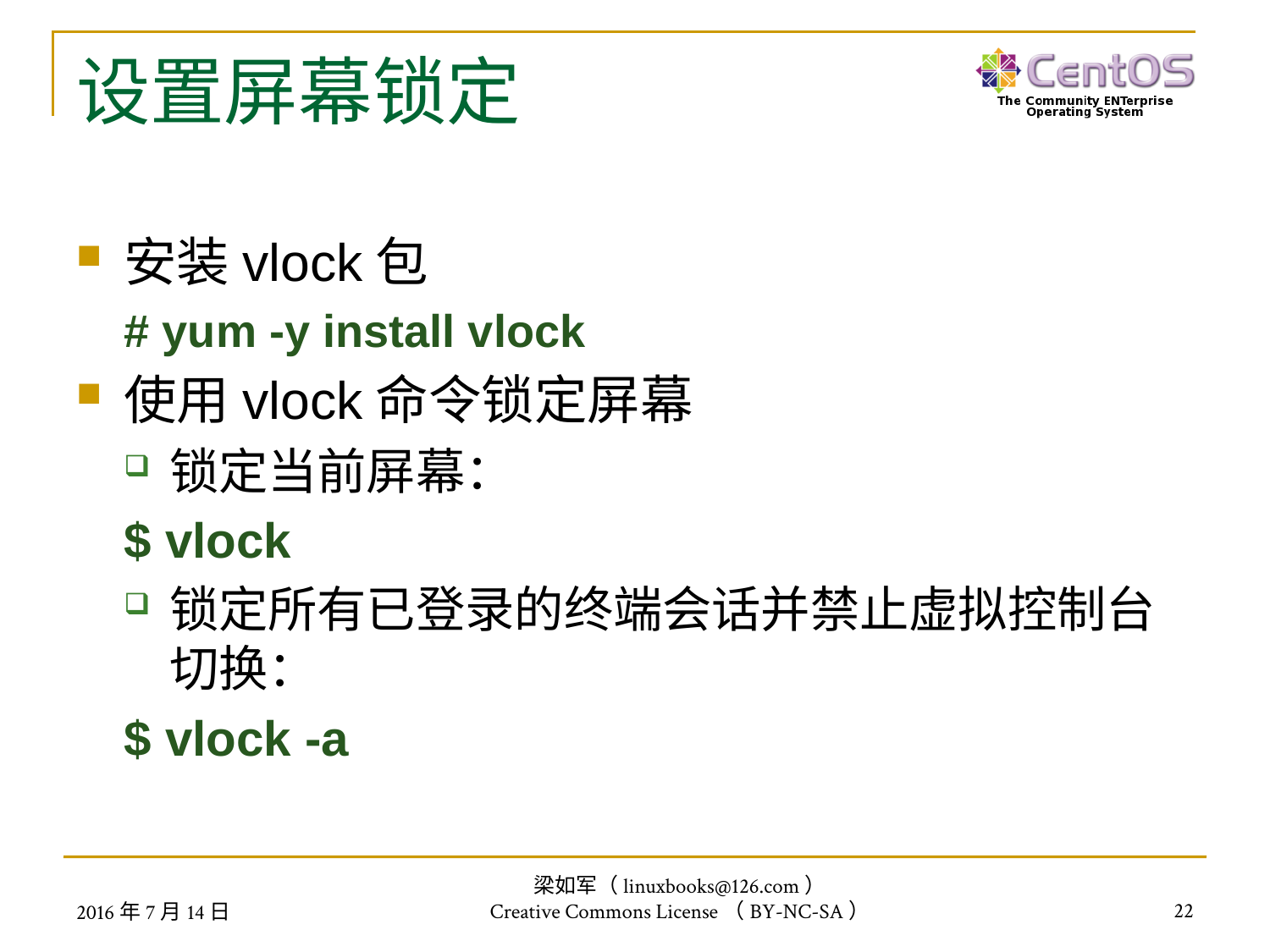

# 设置屏幕锁定
安装vlock包
# yum -y install vlock
使用vlock命令锁定屏幕
锁定当前屏幕：
$ vlock
锁定所有已登录的终端会话并禁止虚拟控制台切换：
$ vlock -a
梁如军（linuxbooks@126.com）
Creative Commons License（BY-NC-SA）
2016年7月14日
22